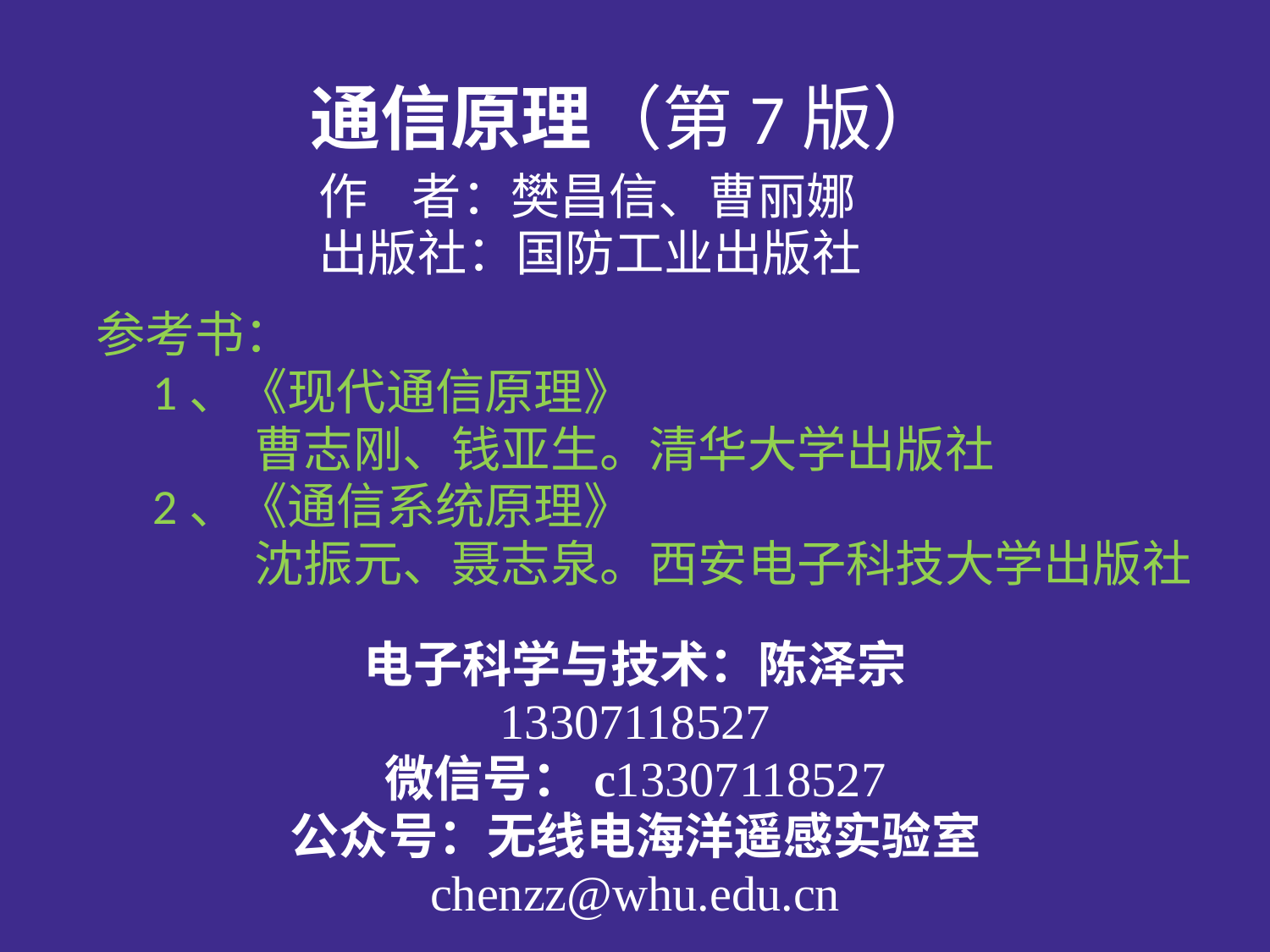

通信原理（第7版）
作    者：樊昌信、曹丽娜
出版社：国防工业出版社
参考书：
     1、《现代通信原理》
	         曹志刚、钱亚生。清华大学出版社
     2、《通信系统原理》
	         沈振元、聂志泉。西安电子科技大学出版社

电子科学与技术：陈泽宗
13307118527
微信号：c13307118527
公众号：无线电海洋遥感实验室
chenzz@whu.edu.cn